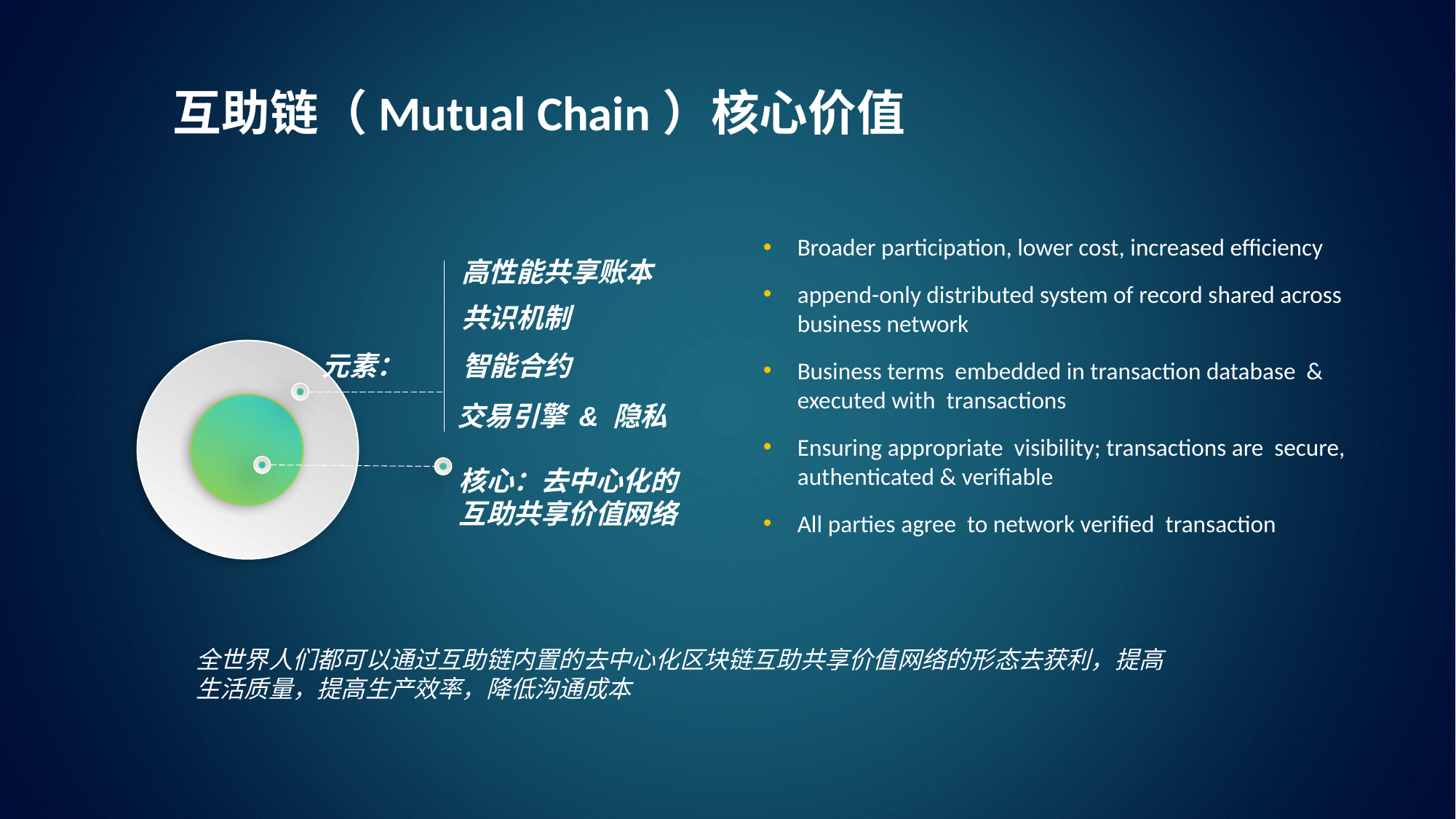

互助链（Mutual Chain）核心价值
Broader participation, lower cost, increased efficiency
append-only distributed system of record shared across business network
Business terms  embedded in transaction database  & executed with  transactions
Ensuring appropriate  visibility; transactions are  secure, authenticated & verifiable
All parties agree  to network verified  transaction
高性能共享账本

共识机制

智能合约
元素：
交易引擎 & 隐私

核心：去中心化的互助共享价值网络

全世界人们都可以通过互助链内置的去中心化区块链互助共享价值网络的形态去获利，提高生活质量，提高生产效率，降低沟通成本